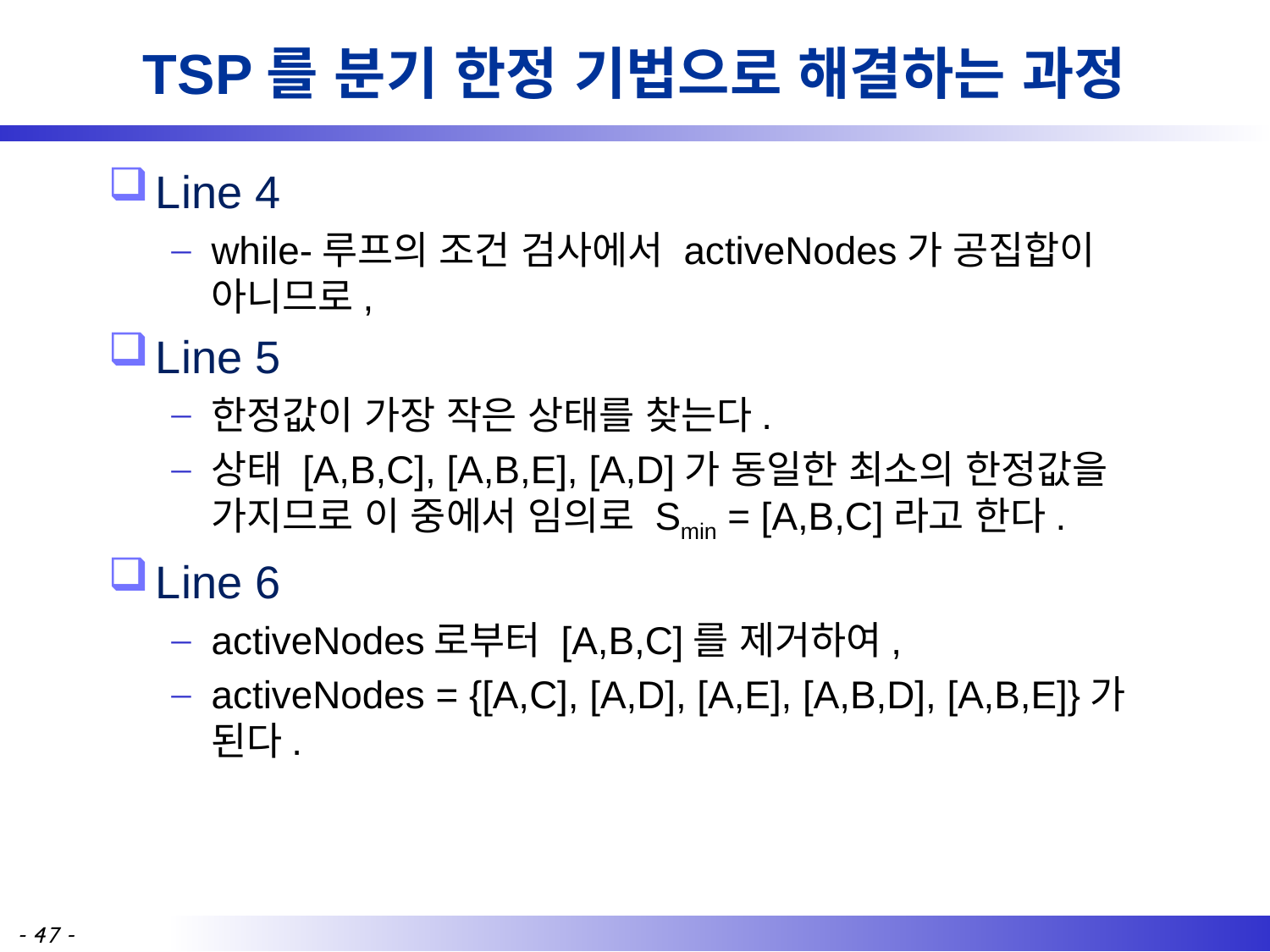

# TSP를 분기 한정 기법으로 해결하는 과정
Line 4
while-루프의 조건 검사에서 activeNodes가 공집합이 아니므로,
Line 5
한정값이 가장 작은 상태를 찾는다.
상태 [A,B,C], [A,B,E], [A,D]가 동일한 최소의 한정값을 가지므로 이 중에서 임의로 Smin = [A,B,C]라고 한다.
Line 6
activeNodes로부터 [A,B,C]를 제거하여,
activeNodes = {[A,C], [A,D], [A,E], [A,B,D], [A,B,E]}가 된다.
- 47 -